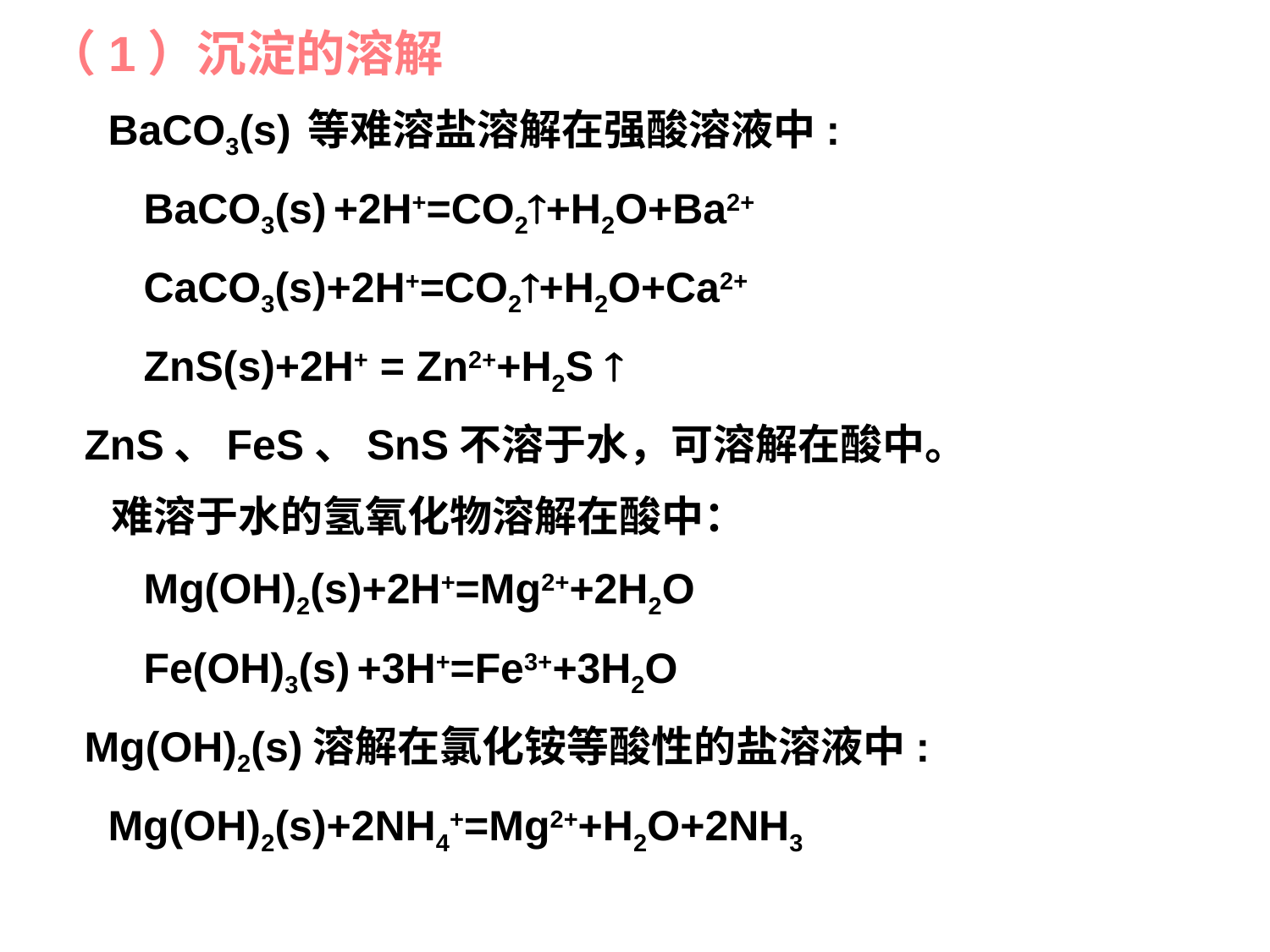

（1）沉淀的溶解

   BaCO3(s) 等难溶盐溶解在强酸溶液中:
      BaCO3(s) +2H+=CO2↑+H2O+Ba2+
      CaCO3(s)+2H+=CO2↑+H2O+Ca2+
      ZnS(s)+2H+ = Zn2++H2S ↑
 ZnS、FeS、SnS不溶于水，可溶解在酸中。
   难溶于水的氢氧化物溶解在酸中：
      Mg(OH)2(s)+2H+=Mg2++2H2O
      Fe(OH)3(s) +3H+=Fe3++3H2O
 Mg(OH)2(s)溶解在氯化铵等酸性的盐溶液中:
   Mg(OH)2(s)+2NH4+=Mg2++H2O+2NH3